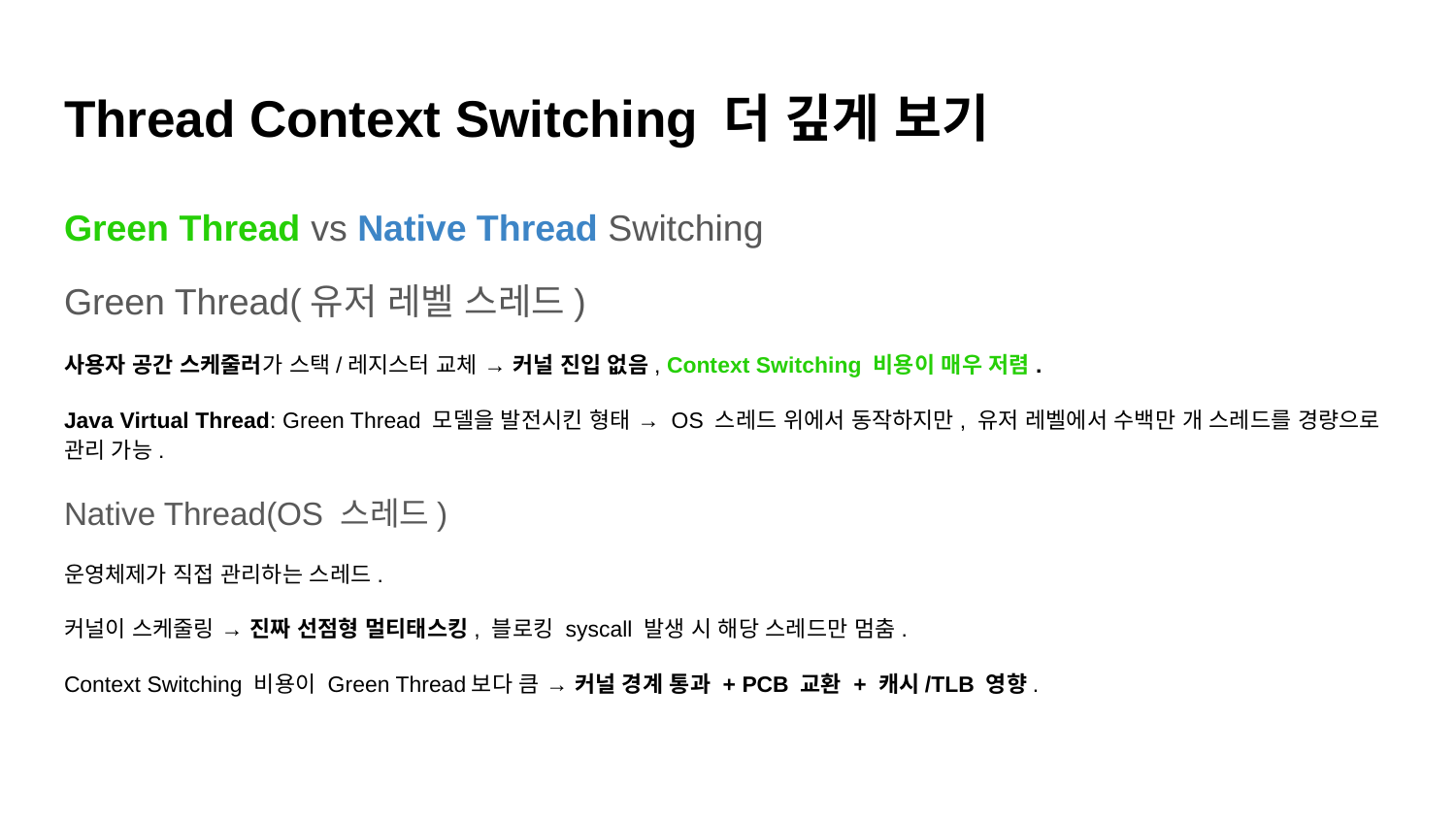

# Thread Context Switching 더 깊게 보기
Green Thread vs Native Thread Switching
Green Thread(유저 레벨 스레드)
사용자 공간 스케줄러가 스택/레지스터 교체 → 커널 진입 없음, Context Switching 비용이 매우 저렴.
Java Virtual Thread: Green Thread 모델을 발전시킨 형태 → OS 스레드 위에서 동작하지만, 유저 레벨에서 수백만 개 스레드를 경량으로 관리 가능.
Native Thread(OS 스레드)
운영체제가 직접 관리하는 스레드.
커널이 스케줄링 → 진짜 선점형 멀티태스킹, 블로킹 syscall 발생 시 해당 스레드만 멈춤.
Context Switching 비용이 Green Thread보다 큼 → 커널 경계 통과 + PCB 교환 + 캐시/TLB 영향.